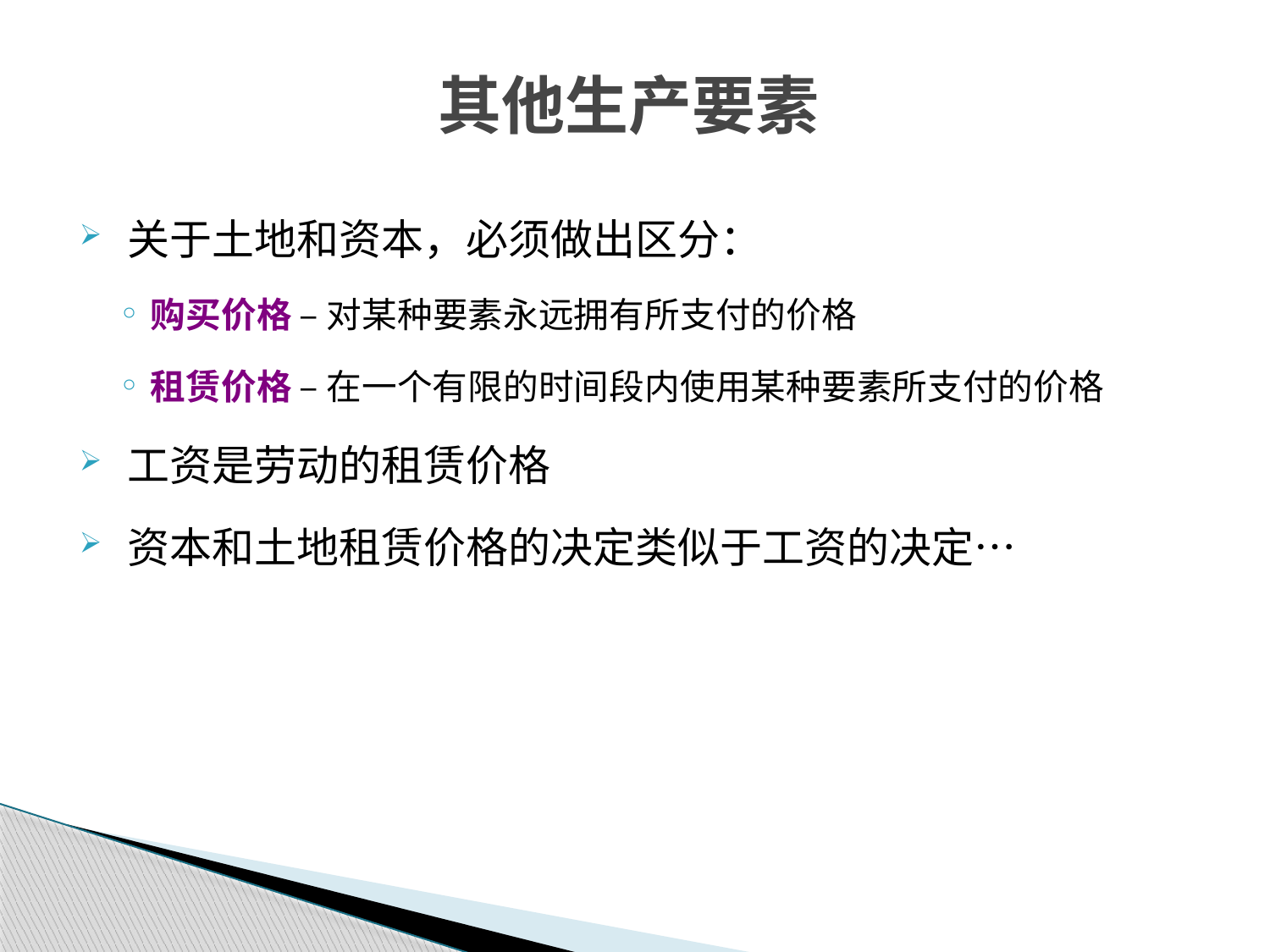

其他生产要素
关于土地和资本，必须做出区分：
购买价格 – 对某种要素永远拥有所支付的价格
租赁价格 – 在一个有限的时间段内使用某种要素所支付的价格
工资是劳动的租赁价格
资本和土地租赁价格的决定类似于工资的决定…